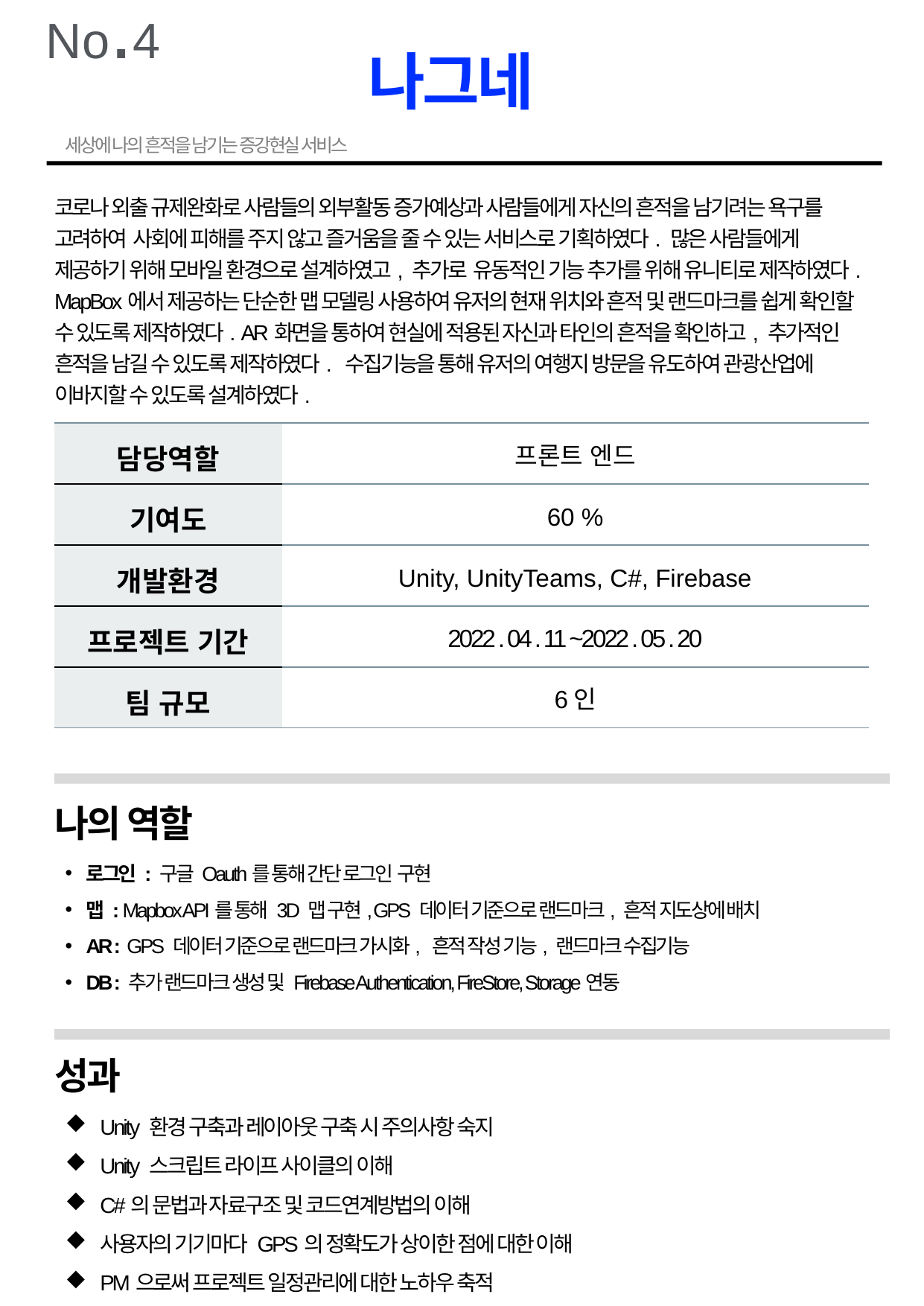

No.4
나그네
세상에 나의 흔적을 남기는 증강현실 서비스

코로나 외출 규제완화로 사람들의 외부활동 증가예상과 사람들에게 자신의 흔적을 남기려는 욕구를 고려하여  사회에 피해를 주지 않고 즐거움을 줄 수 있는 서비스로 기획하였다. 많은 사람들에게 제공하기 위해 모바일 환경으로 설계하였고, 추가로  유동적인 기능 추가를 위해 유니티로 제작하였다. MapBox에서 제공하는 단순한 맵 모델링 사용하여 유저의 현재 위치와 흔적 및 랜드마크를 쉽게 확인할 수 있도록 제작하였다.  AR화면을 통하여 현실에 적용된 자신과 타인의 흔적을 확인하고, 추가적인 흔적을 남길 수 있도록 제작하였다.  수집기능을 통해 유저의 여행지 방문을 유도하여 관광산업에  이바지할 수 있도록 설계하였다.
| 담당역할 | 프론트 엔드 |
| --- | --- |
| 기여도 | 60 % |
| 개발환경 | Unity, UnityTeams, C#, Firebase |
| 프로젝트 기간 | 2022 . 04 . 11 ~2022 . 05 . 20 |
| 팀 규모 | 6인 |

나의 역할
로그인 : 구글 Oauth를 통해 간단 로그인  구현
맵 : Mapbox API를 통해 3D 맵 구현, GPS 데이터 기준으로 랜드마크, 흔적 지도상에 배치
AR :  GPS 데이터 기준으로 랜드마크 가시화,  흔적 작성 기능, 랜드마크 수집기능
DB : 추가 랜드마크 생성 및 Firebase Authentication, FireStore, Storage연동

성과
Unity 환경 구축과 레이아웃 구축 시 주의사항 숙지
Unity 스크립트 라이프 사이클의 이해
C#의 문법과 자료구조 및 코드연계방법의 이해
사용자의 기기마다 GPS의 정확도가 상이한 점에 대한 이해
PM으로써 프로젝트 일정관리에 대한 노하우 축적